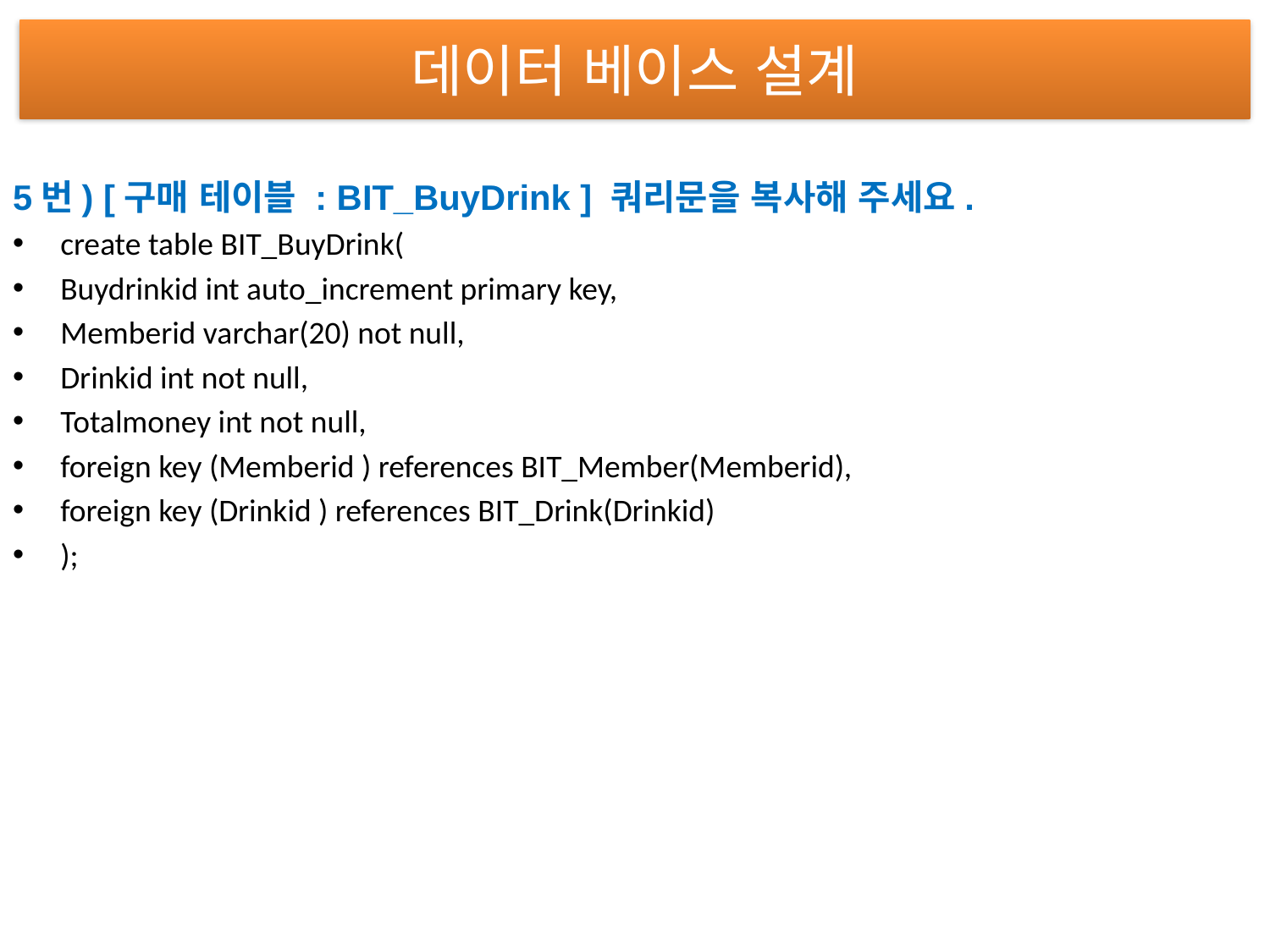

# 데이터 베이스 설계
5번) [구매 테이블 : BIT_BuyDrink ] 쿼리문을 복사해 주세요.
create table BIT_BuyDrink(
Buydrinkid int auto_increment primary key,
Memberid varchar(20) not null,
Drinkid int not null,
Totalmoney int not null,
foreign key (Memberid ) references BIT_Member(Memberid),
foreign key (Drinkid ) references BIT_Drink(Drinkid)
);